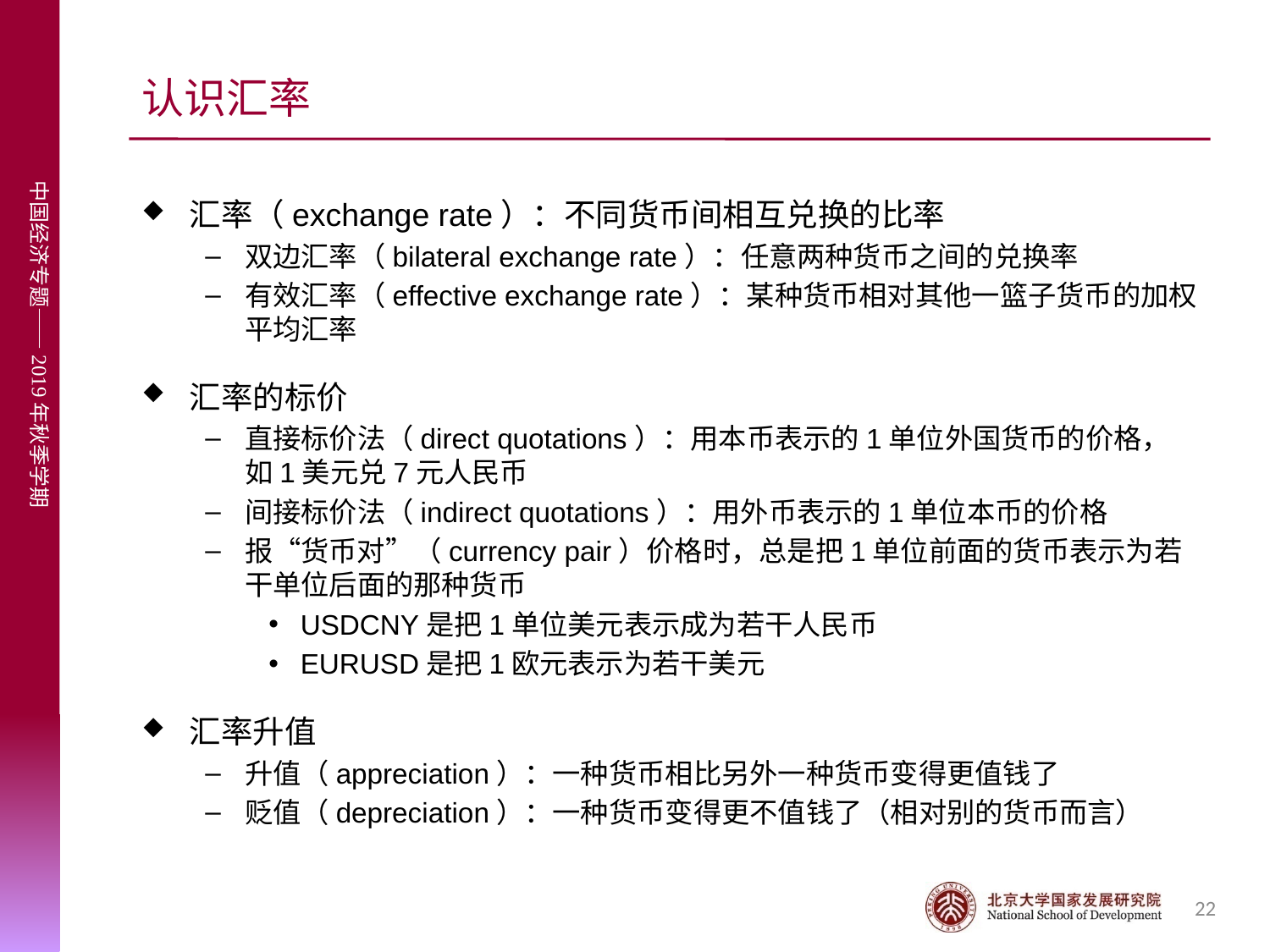

# 认识汇率
汇率（exchange rate）：不同货币间相互兑换的比率
双边汇率（bilateral exchange rate）：任意两种货币之间的兑换率
有效汇率（effective exchange rate）：某种货币相对其他一篮子货币的加权平均汇率
汇率的标价
直接标价法（direct quotations）：用本币表示的1单位外国货币的价格，如1美元兑7元人民币
间接标价法（indirect quotations）：用外币表示的1单位本币的价格
报“货币对”（currency pair）价格时，总是把1单位前面的货币表示为若干单位后面的那种货币
USDCNY是把1单位美元表示成为若干人民币
EURUSD是把1欧元表示为若干美元
汇率升值
升值（appreciation）：一种货币相比另外一种货币变得更值钱了
贬值（depreciation）：一种货币变得更不值钱了（相对别的货币而言）
22